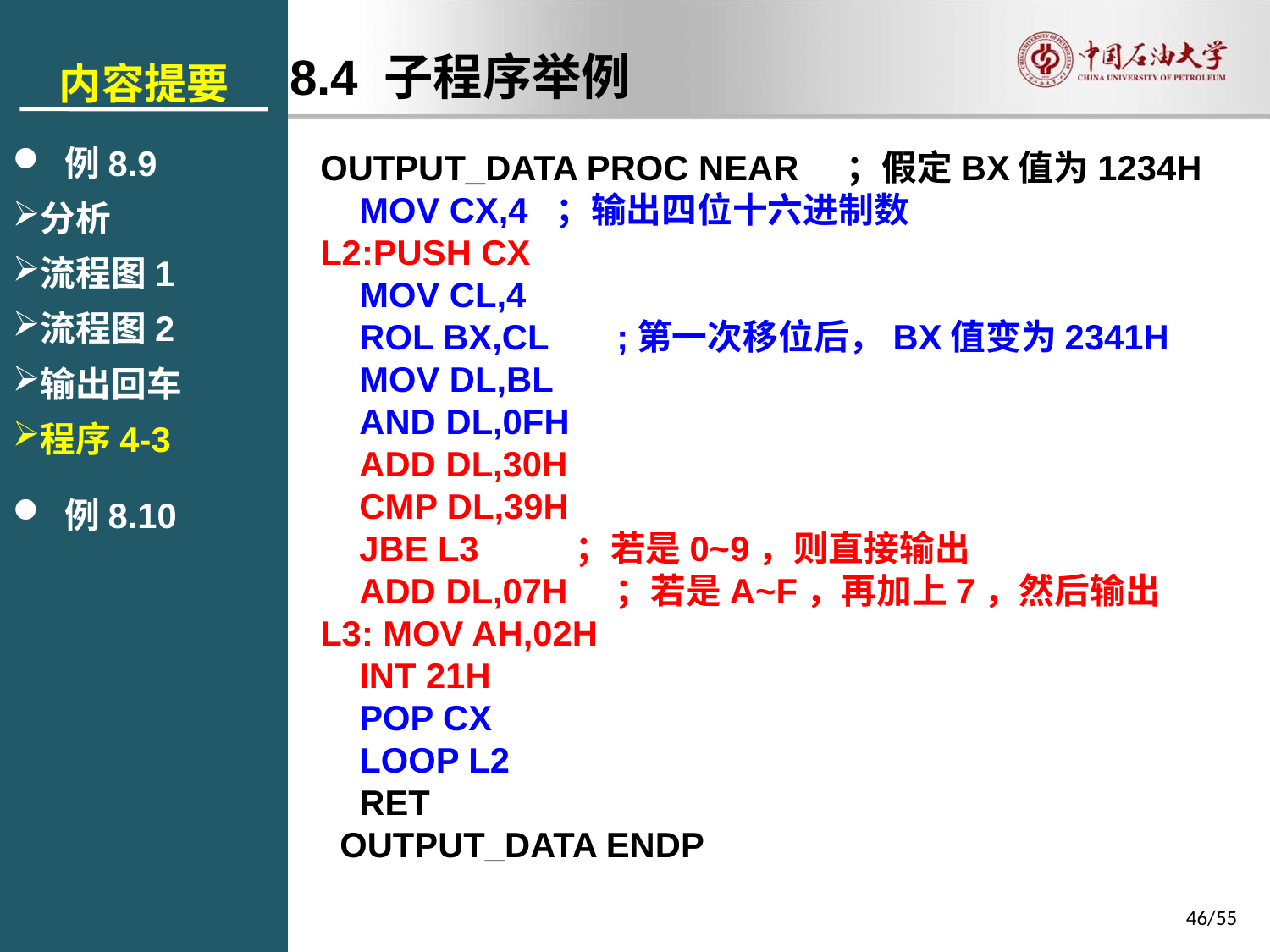

内容提要
 例8.9
分析
流程图1
流程图2
输出回车
程序4-3
 例8.10
8.4 子程序举例
OUTPUT_DATA PROC NEAR    ；假定BX值为1234H
    MOV CX,4  ；输出四位十六进制数
L2:PUSH CX
    MOV CL,4
    ROL BX,CL       ;第一次移位后，BX值变为2341H
    MOV DL,BL
    AND DL,0FH
    ADD DL,30H
    CMP DL,39H
    JBE L3         ；若是0~9，则直接输出
    ADD DL,07H    ；若是A~F，再加上7，然后输出
L3: MOV AH,02H
    INT 21H
    POP CX
    LOOP L2
    RET
  OUTPUT_DATA ENDP
46/55